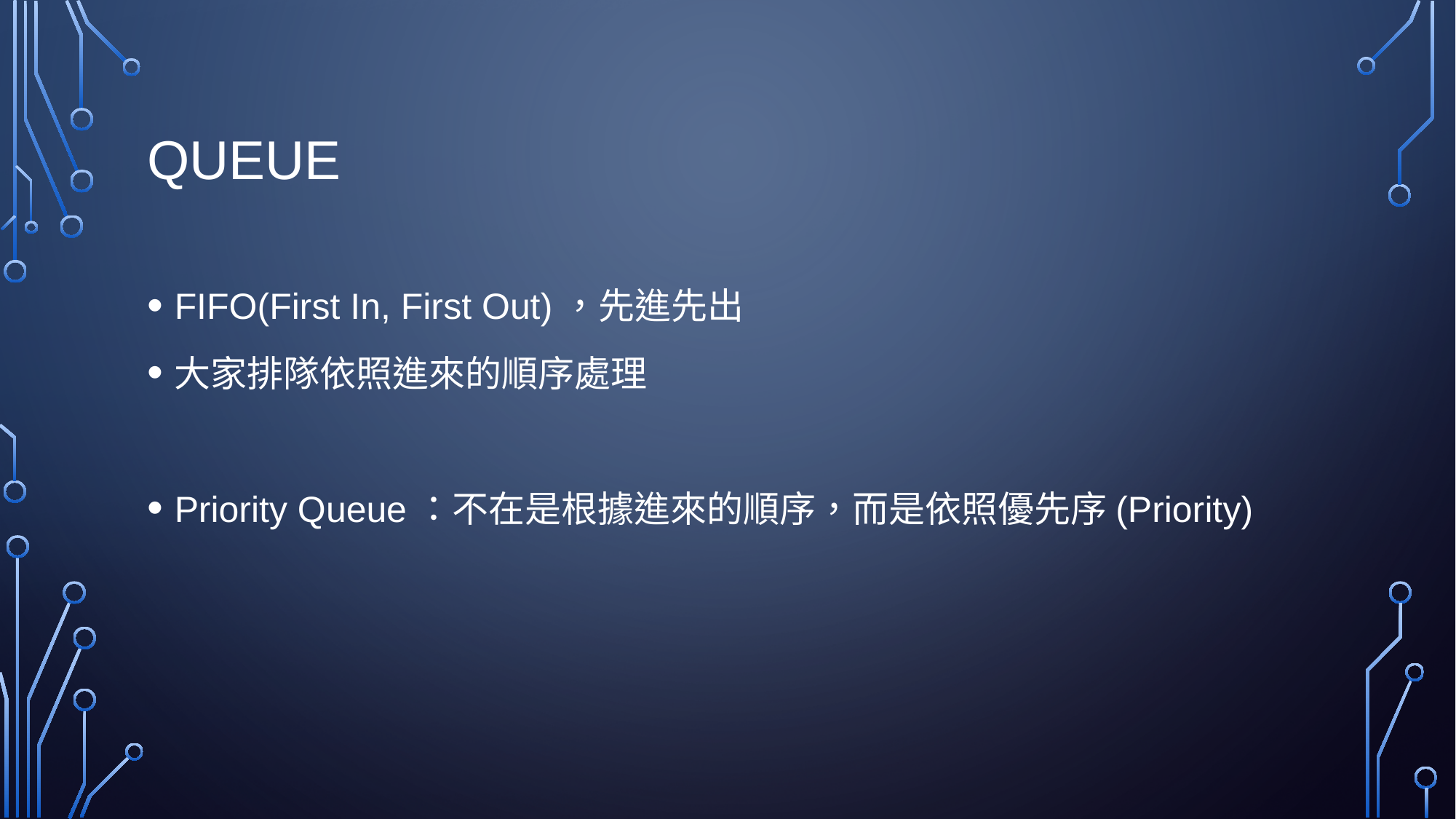

# Queue
FIFO(First In, First Out)，先進先出
大家排隊依照進來的順序處理

Priority Queue：不在是根據進來的順序，而是依照優先序(Priority)